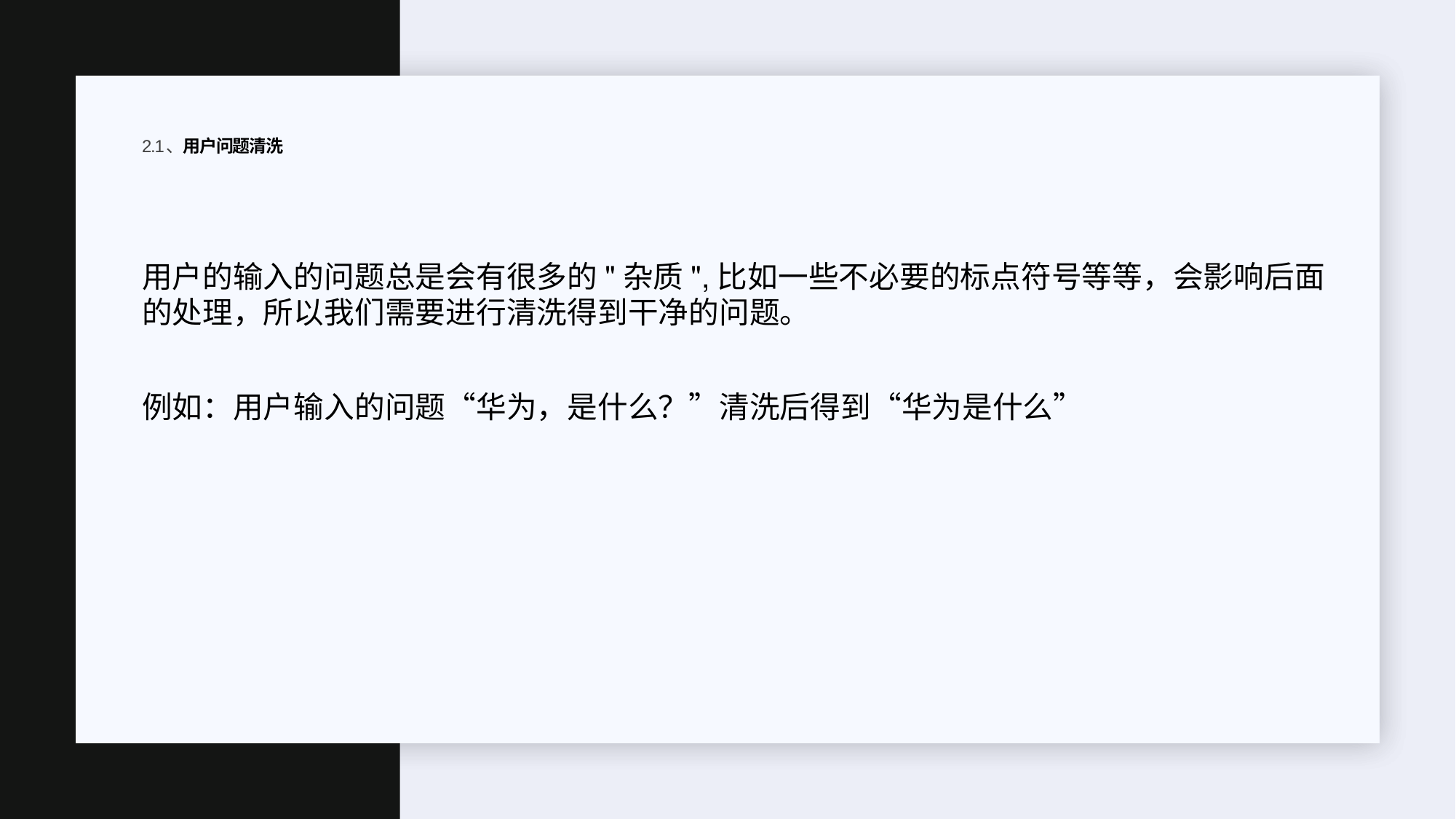

# 2.1、用户问题清洗
用户的输入的问题总是会有很多的"杂质",比如一些不必要的标点符号等等，会影响后面的处理，所以我们需要进行清洗得到干净的问题。
例如：用户输入的问题“华为，是什么？”清洗后得到“华为是什么”